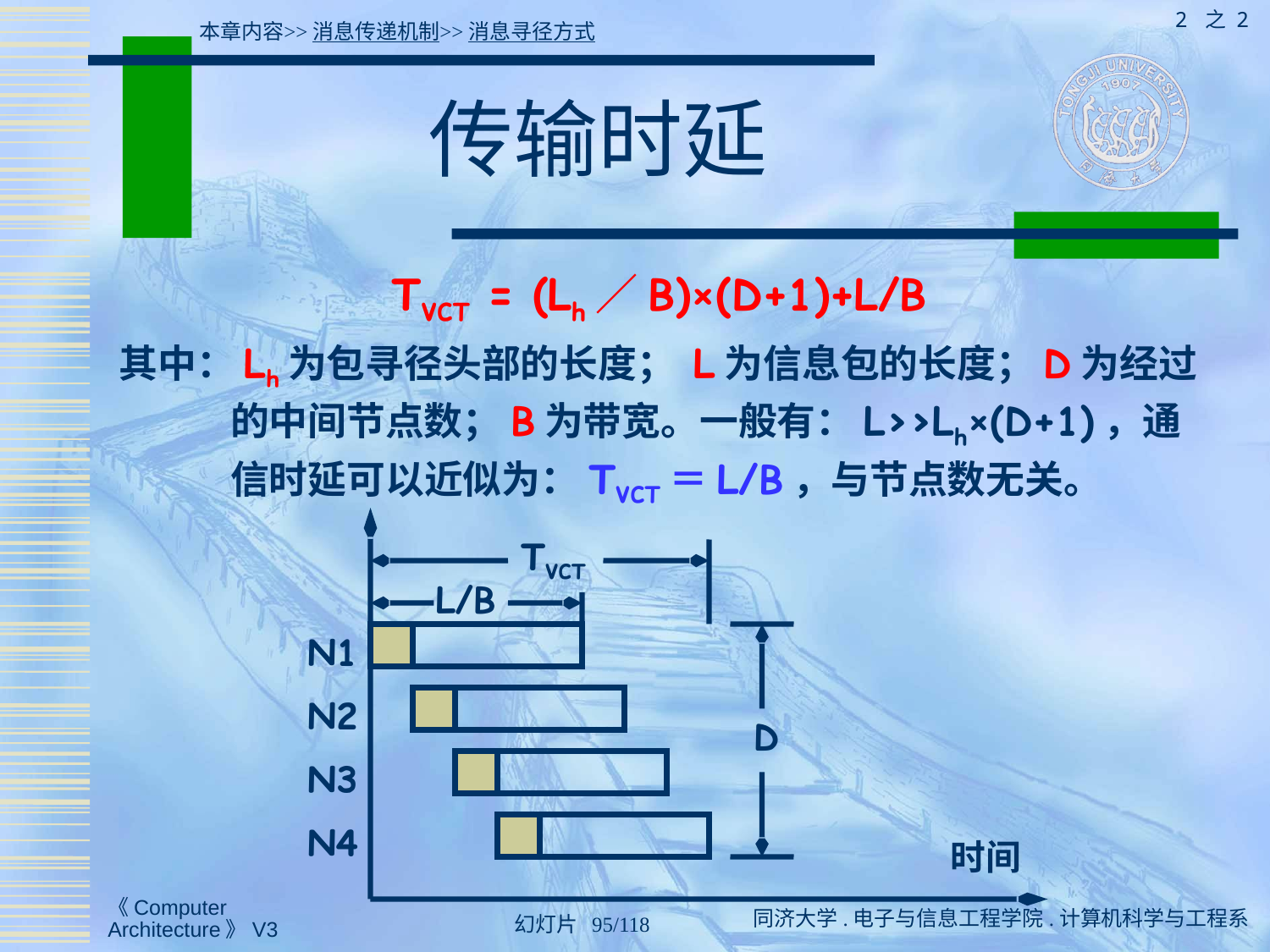

2 之 2
本章内容>>消息传递机制>>消息寻径方式
# 传输时延
TVCT = (Lh／B)×(D+1)+L/B
其中：Lh为包寻径头部的长度； L为信息包的长度；D为经过的中间节点数；B为带宽。一般有：L>>Lh×(D+1)，通信时延可以近似为：TVCT＝L/B，与节点数无关。

TVCT

L/B

N1

N2

D
N3

N4

时间